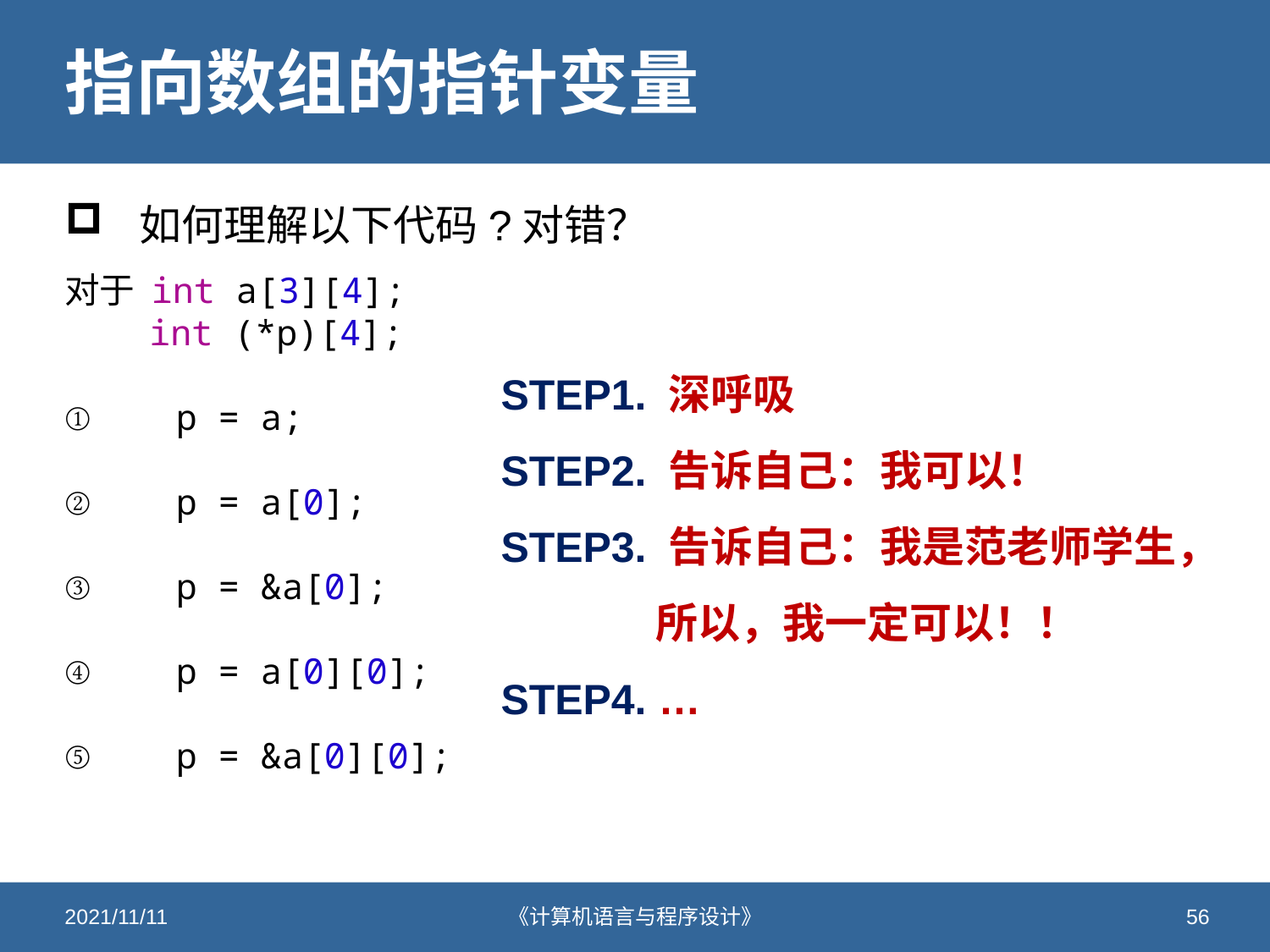

# 指向数组的指针变量
如何理解以下代码?对错？
对于 int a[3][4];
    int (*p)[4];

①    p = a;

②    p = a[0];

③    p = &a[0];

④    p = a[0][0];

⑤    p = &a[0][0];
STEP1. 深呼吸
STEP2. 告诉自己：我可以！
STEP3. 告诉自己：我是范老师学生，所以，我一定可以！！
STEP4. …
2021/11/11
《计算机语言与程序设计》
56